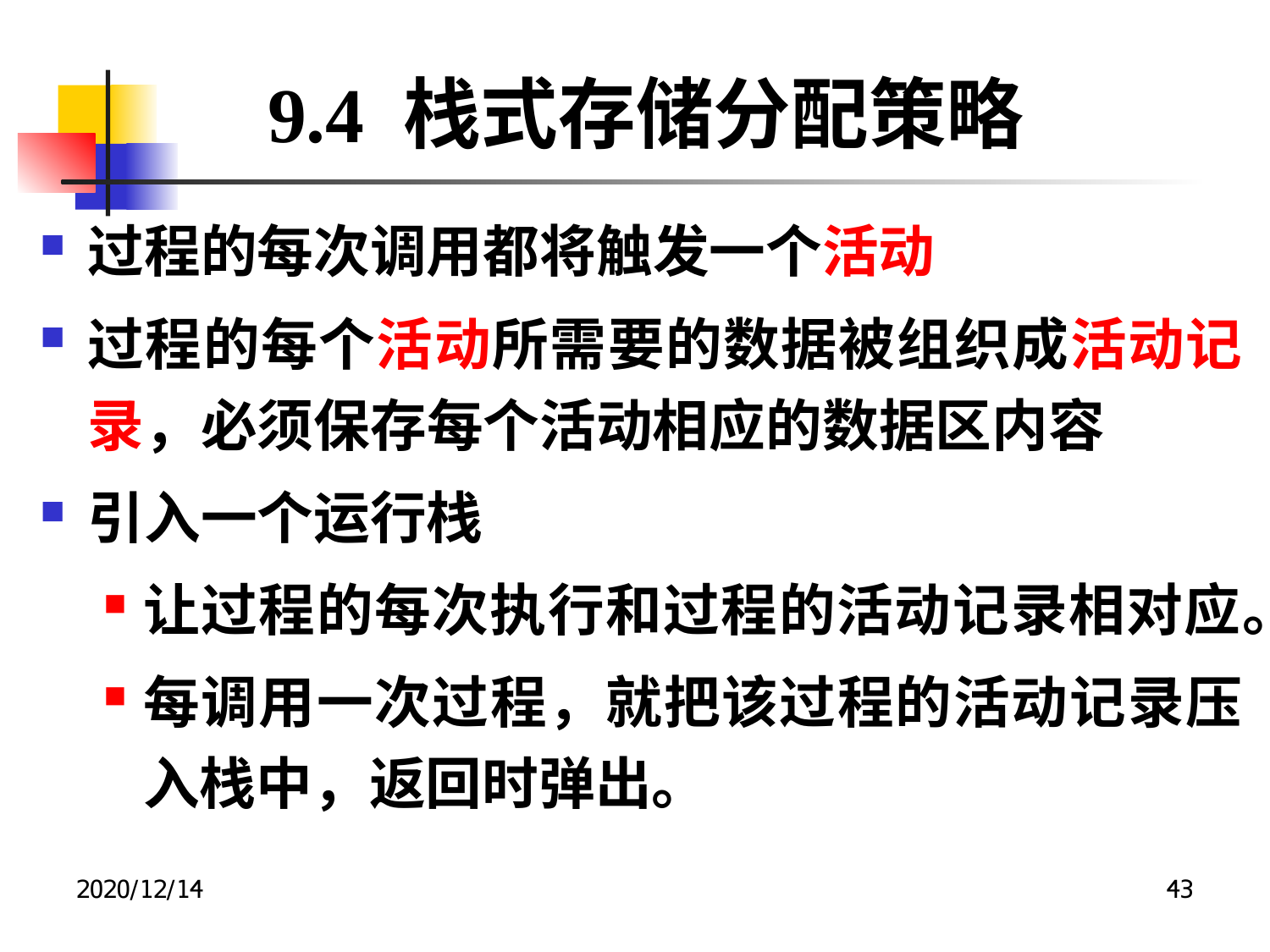

9.4 栈式存储分配策略
过程的每次调用都将触发一个活动
过程的每个活动所需要的数据被组织成活动记录，必须保存每个活动相应的数据区内容
引入一个运行栈
让过程的每次执行和过程的活动记录相对应。
每调用一次过程，就把该过程的活动记录压入栈中，返回时弹出。
2020/12/14
43